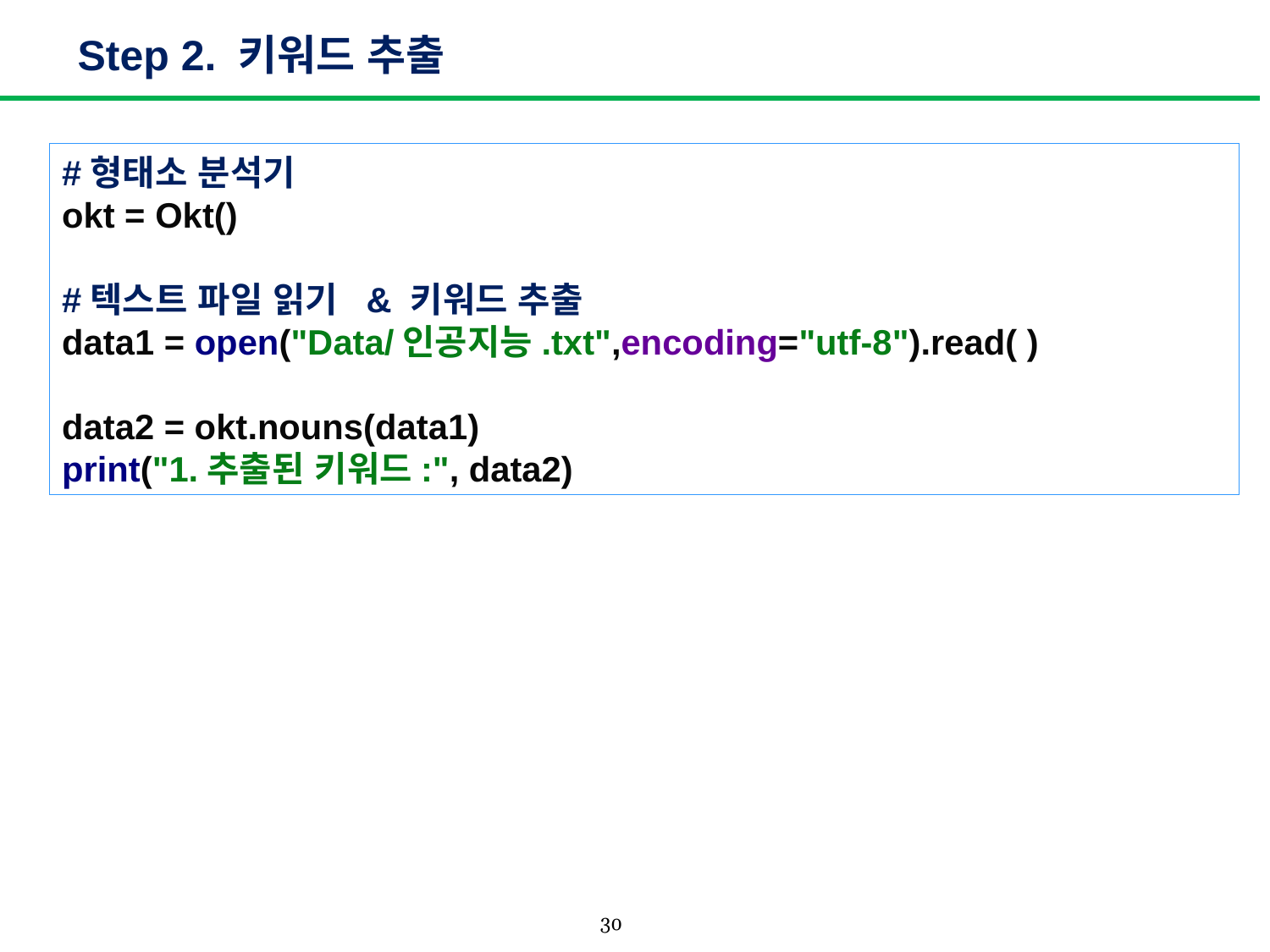

Step 2. 키워드 추출
#형태소 분석기
okt = Okt()
#텍스트 파일 읽기  & 키워드 추출
data1 = open("Data/인공지능.txt",encoding="utf-8").read( )
data2 = okt.nouns(data1)
print("1.추출된 키워드:", data2)
30